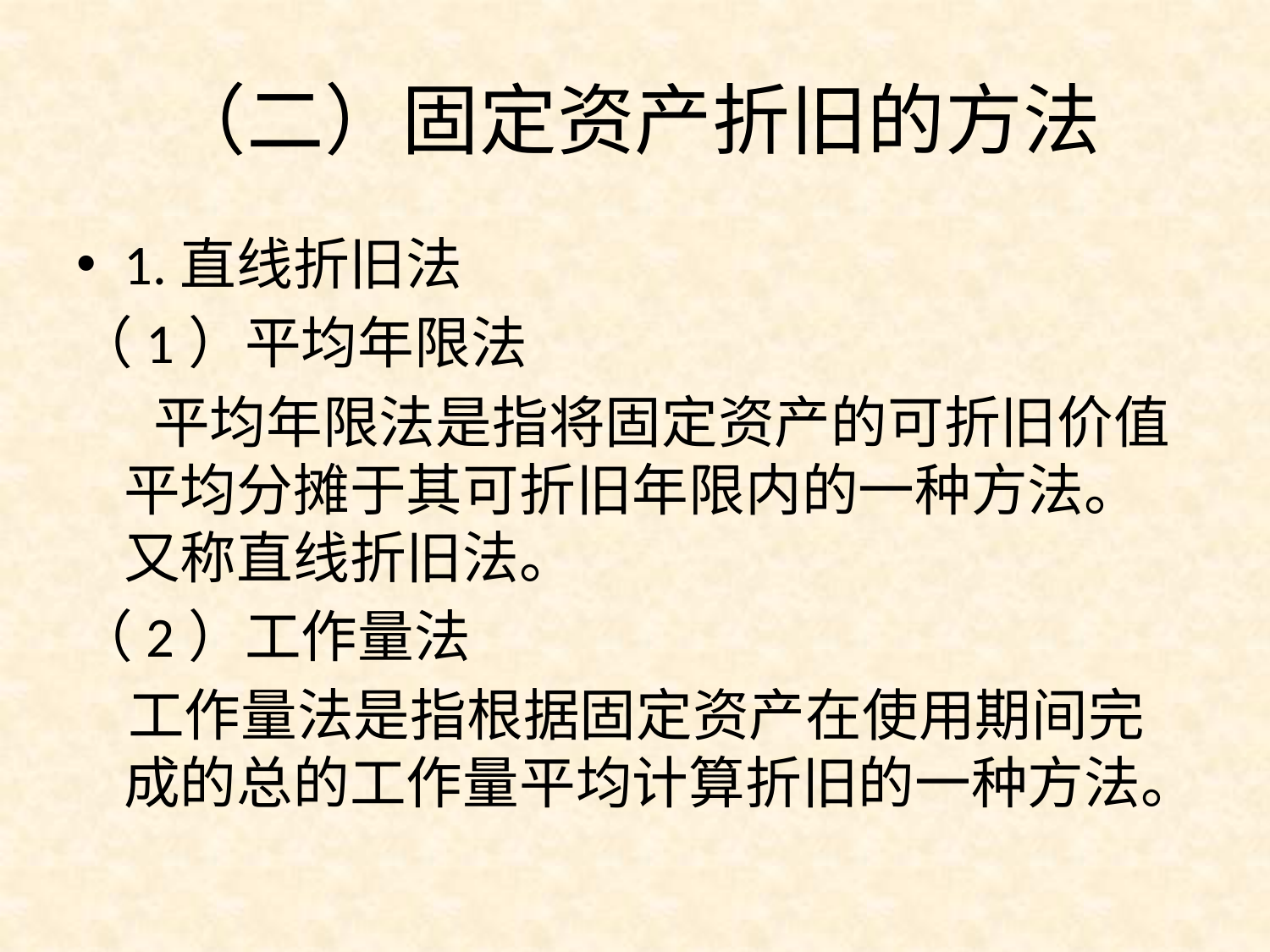

# （二）固定资产折旧的方法
1.直线折旧法
（1）平均年限法
     平均年限法是指将固定资产的可折旧价值平均分摊于其可折旧年限内的一种方法。又称直线折旧法。
（2）工作量法
   工作量法是指根据固定资产在使用期间完成的总的工作量平均计算折旧的一种方法。